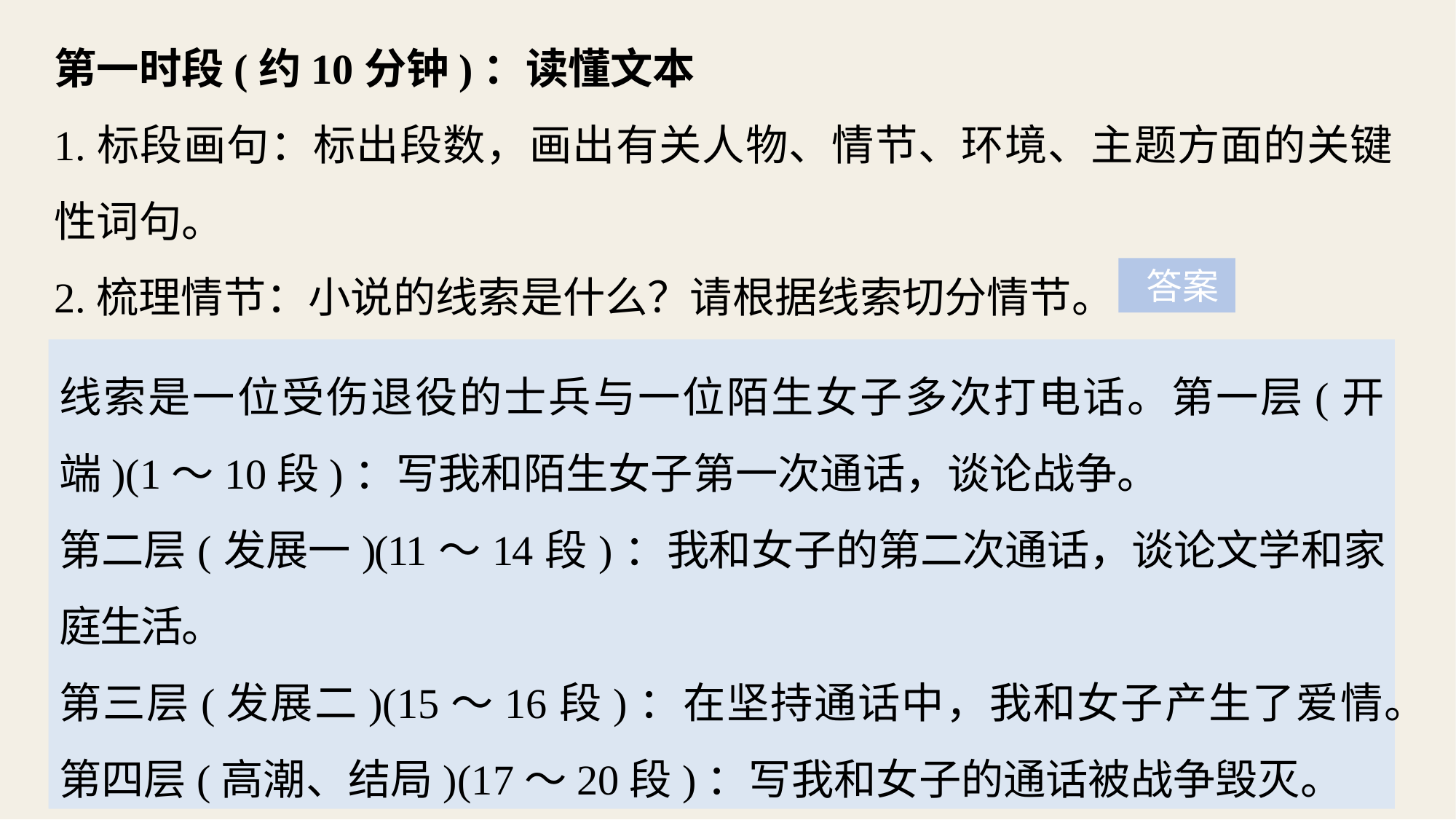

第一时段(约10分钟)：读懂文本
1.标段画句：标出段数，画出有关人物、情节、环境、主题方面的关键性词句。
2.梳理情节：小说的线索是什么？请根据线索切分情节。
 答案
线索是一位受伤退役的士兵与一位陌生女子多次打电话。第一层(开端)(1～10段)：写我和陌生女子第一次通话，谈论战争。
第二层(发展一)(11～14段)：我和女子的第二次通话，谈论文学和家庭生活。
第三层(发展二)(15～16段)：在坚持通话中，我和女子产生了爱情。
第四层(高潮、结局)(17～20段)：写我和女子的通话被战争毁灭。